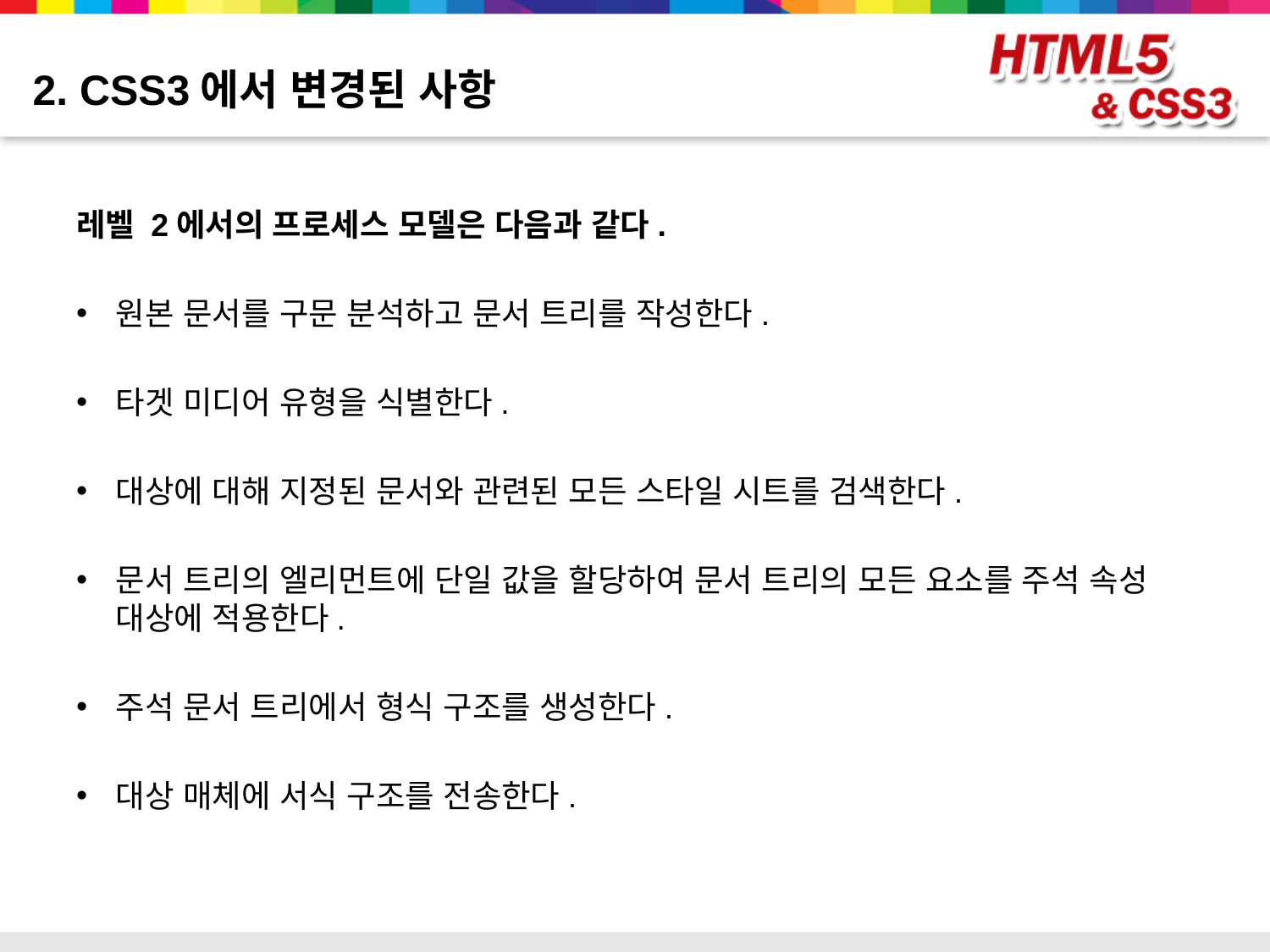

# 2. CSS3에서 변경된 사항
레벨 2에서의 프로세스 모델은 다음과 같다.

원본 문서를 구문 분석하고 문서 트리를 작성한다.

타겟 미디어 유형을 식별한다.

대상에 대해 지정된 문서와 관련된 모든 스타일 시트를 검색한다.

문서 트리의 엘리먼트에 단일 값을 할당하여 문서 트리의 모든 요소를 주석 속성 대상에 적용한다.

주석 문서 트리에서 형식 구조를 생성한다.

대상 매체에 서식 구조를 전송한다.